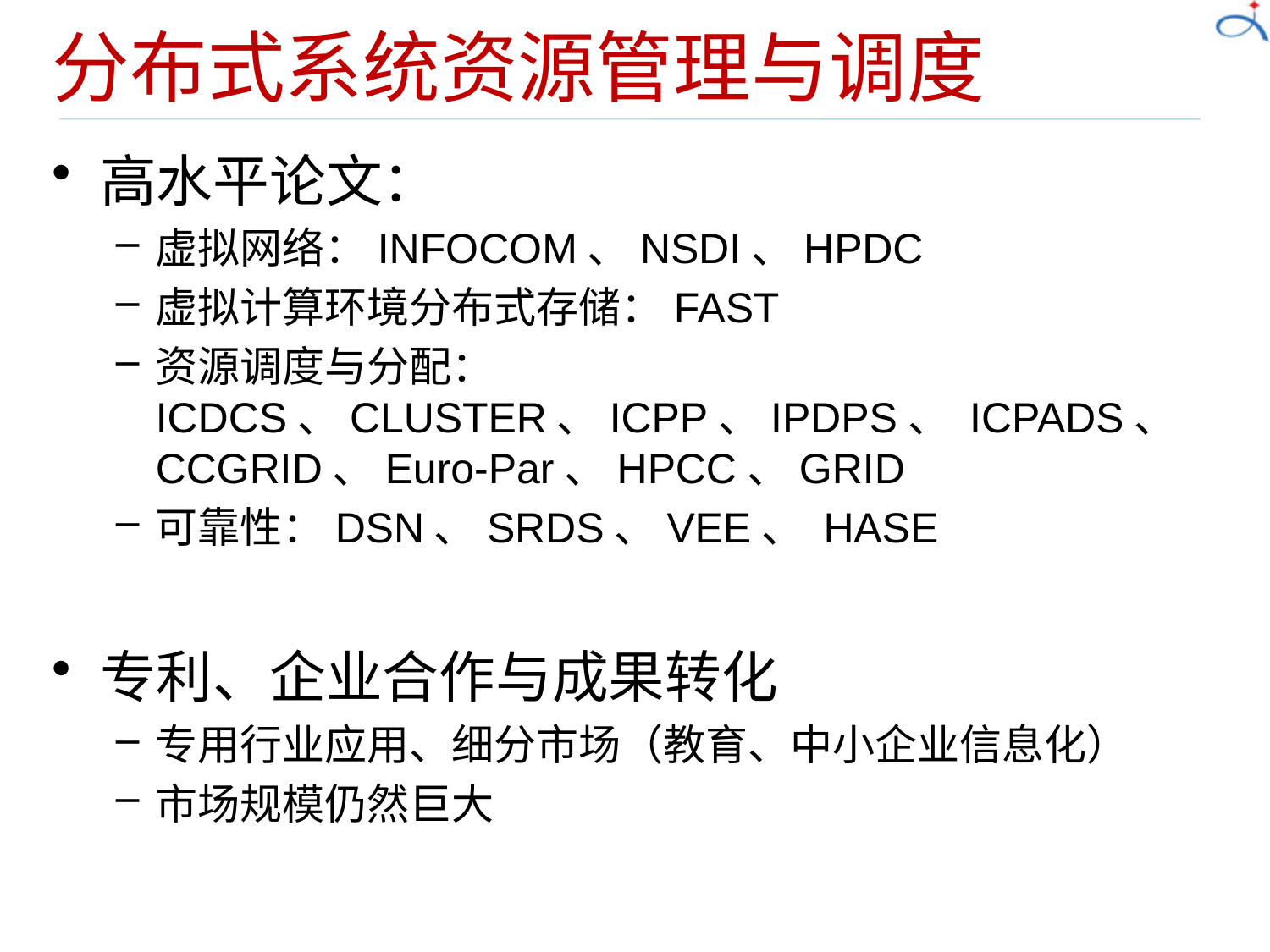

# 分布式系统资源管理与调度
高水平论文：
虚拟网络：INFOCOM、NSDI、HPDC
虚拟计算环境分布式存储：FAST
资源调度与分配：ICDCS、CLUSTER、ICPP、IPDPS、 ICPADS、 CCGRID、Euro-Par、HPCC、GRID
可靠性：DSN、SRDS、VEE、 HASE

专利、企业合作与成果转化
专用行业应用、细分市场（教育、中小企业信息化）
市场规模仍然巨大